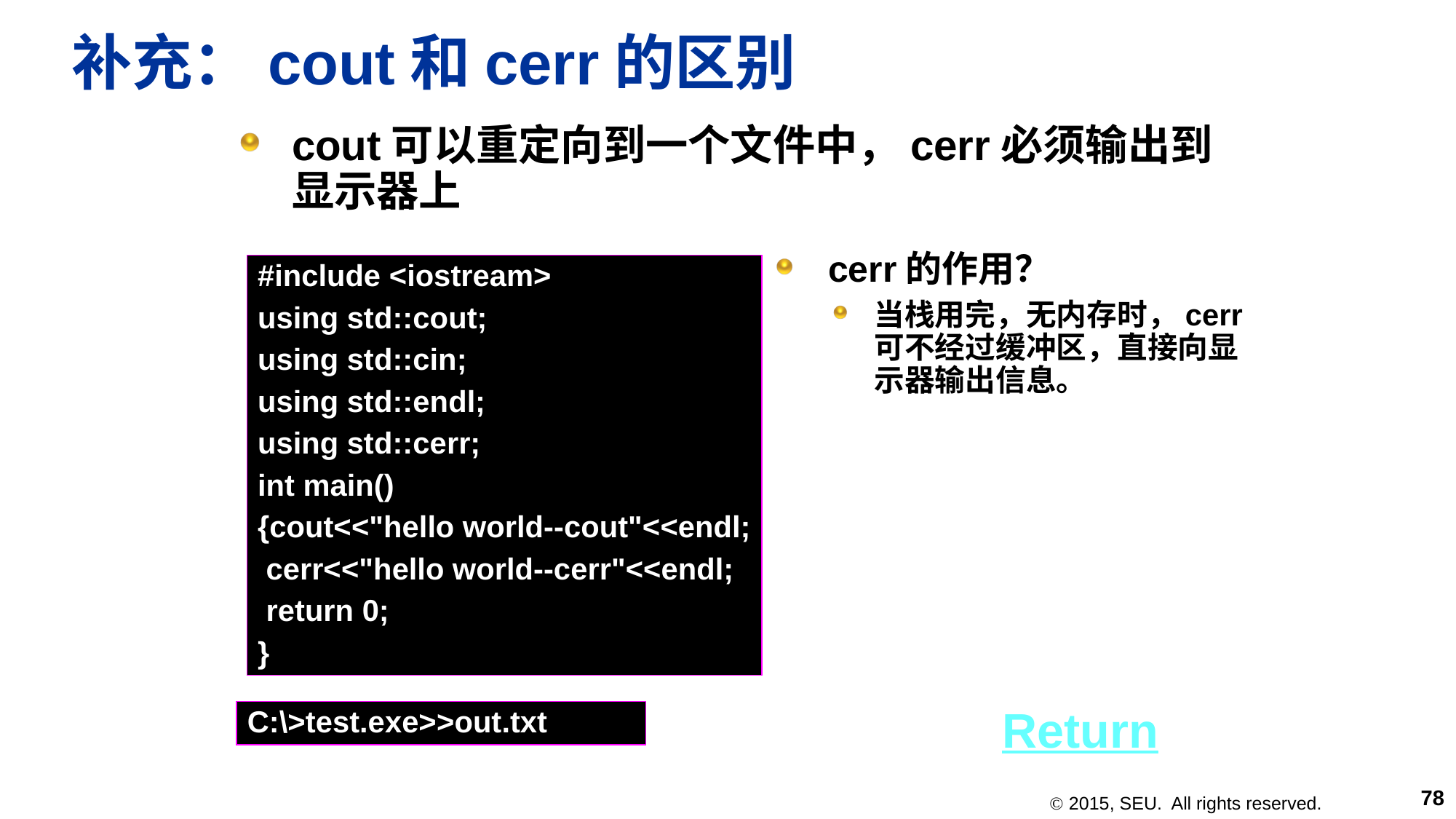

# 补充：cout和cerr的区别
cout可以重定向到一个文件中，cerr必须输出到显示器上
#include <iostream>
using std::cout;
using std::cin;
using std::endl;
using std::cerr;
int main()
{cout<<"hello world--cout"<<endl;
 cerr<<"hello world--cerr"<<endl;
 return 0;
}
cerr的作用？
当栈用完，无内存时，cerr可不经过缓冲区，直接向显示器输出信息。
C:\>test.exe>>out.txt
Return